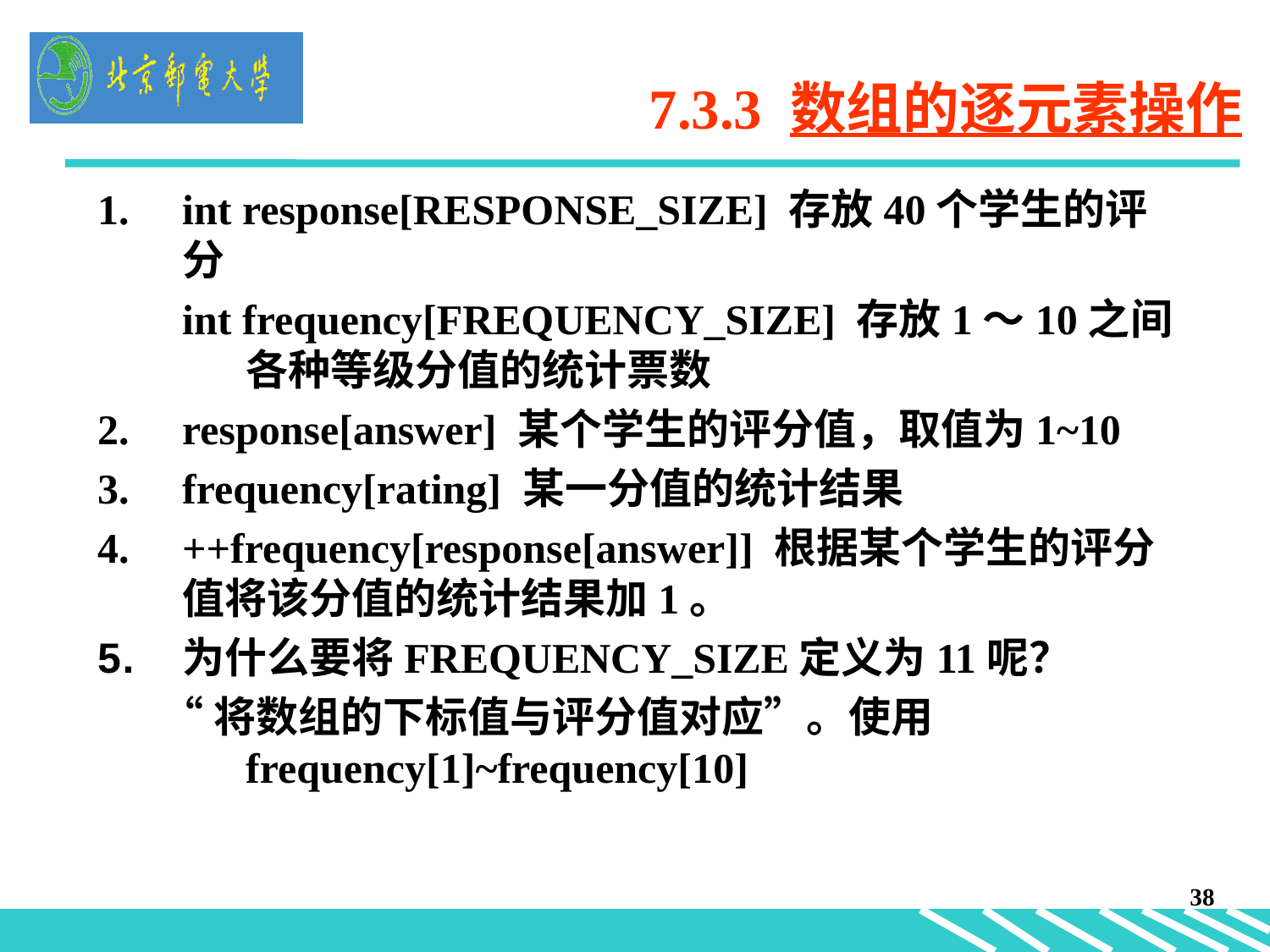

# 7.3.3 数组的逐元素操作
int response[RESPONSE_SIZE] 存放40个学生的评分
  int frequency[FREQUENCY_SIZE] 存放1～10之间各种等级分值的统计票数
response[answer] 某个学生的评分值，取值为1~10
frequency[rating] 某一分值的统计结果
++frequency[response[answer]] 根据某个学生的评分值将该分值的统计结果加1。
为什么要将FREQUENCY_SIZE定义为11呢？
“将数组的下标值与评分值对应”。使用frequency[1]~frequency[10]
38